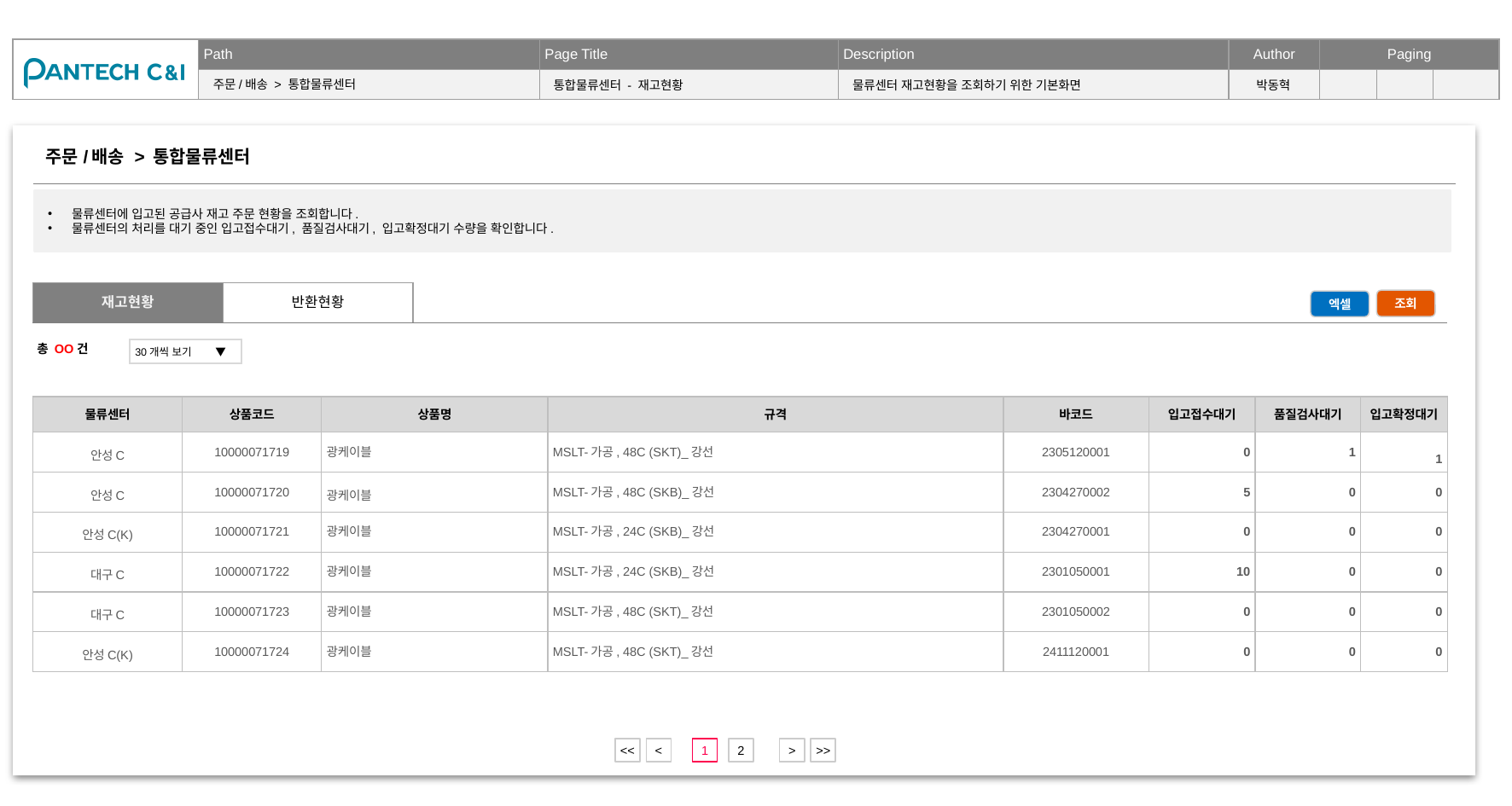

주문/배송 > 통합물류센터
통합물류센터 - 재고현황
물류센터 재고현황을 조회하기 위한 기본화면
박동혁

| 주문/배송 > 통합물류센터 |
| --- |
물류센터에 입고된 공급사 재고 주문 현황을 조회합니다.
물류센터의 처리를 대기 중인 입고접수대기, 품질검사대기, 입고확정대기 수량을 확인합니다.
|  |
| --- |
| 재고현황 | 반환현황 |
| --- | --- |
조회
엑셀
총 OO건
| 30개씩 보기        ▼ |
| --- |
| 물류센터 | 상품코드 | 상품명 | 규격 | 바코드 | 입고접수대기 | 품질검사대기 | 입고확정대기 |
| --- | --- | --- | --- | --- | --- | --- | --- |
| 안성C | 10000071719 | 광케이블 | MSLT-가공, 48C (SKT)\_강선 | 2305120001 | 0 | 1 | 1 |
| 안성C | 10000071720 | 광케이블 | MSLT-가공, 48C (SKB)\_강선 | 2304270002 | 5 | 0 | 0 |
| 안성C(K) | 10000071721 | 광케이블 | MSLT-가공, 24C (SKB)\_강선 | 2304270001 | 0 | 0 | 0 |
| 대구C | 10000071722 | 광케이블 | MSLT-가공, 24C (SKB)\_강선 | 2301050001 | 10 | 0 | 0 |
| 대구C | 10000071723 | 광케이블 | MSLT-가공, 48C (SKT)\_강선 | 2301050002 | 0 | 0 | 0 |
| 안성C(K) | 10000071724 | 광케이블 | MSLT-가공, 48C (SKT)\_강선 | 2411120001 | 0 | 0 | 0 |
>
<<
<
1
2
>>